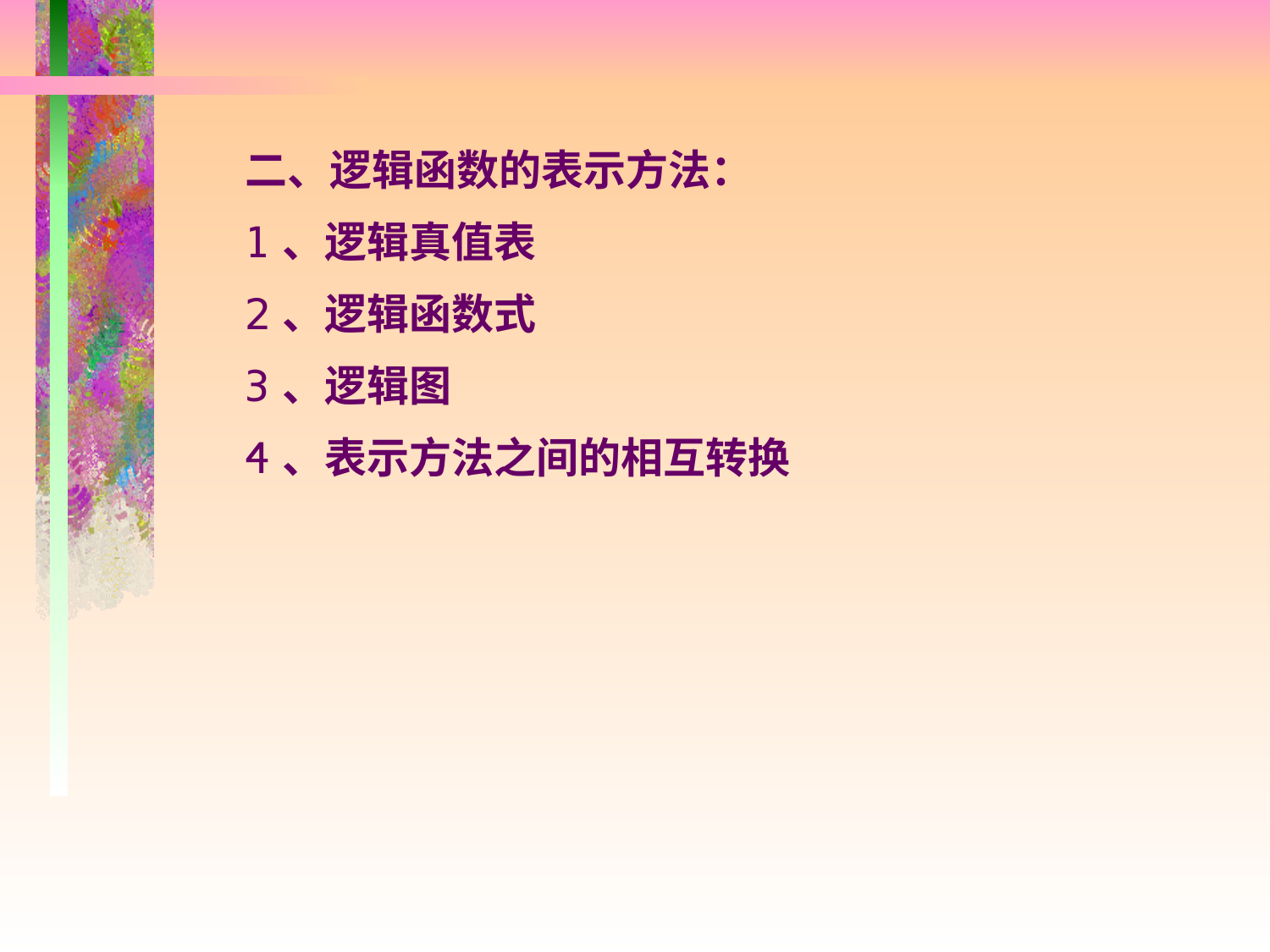

二、逻辑函数的表示方法：
1、逻辑真值表
2、逻辑函数式
3、逻辑图
4、表示方法之间的相互转换